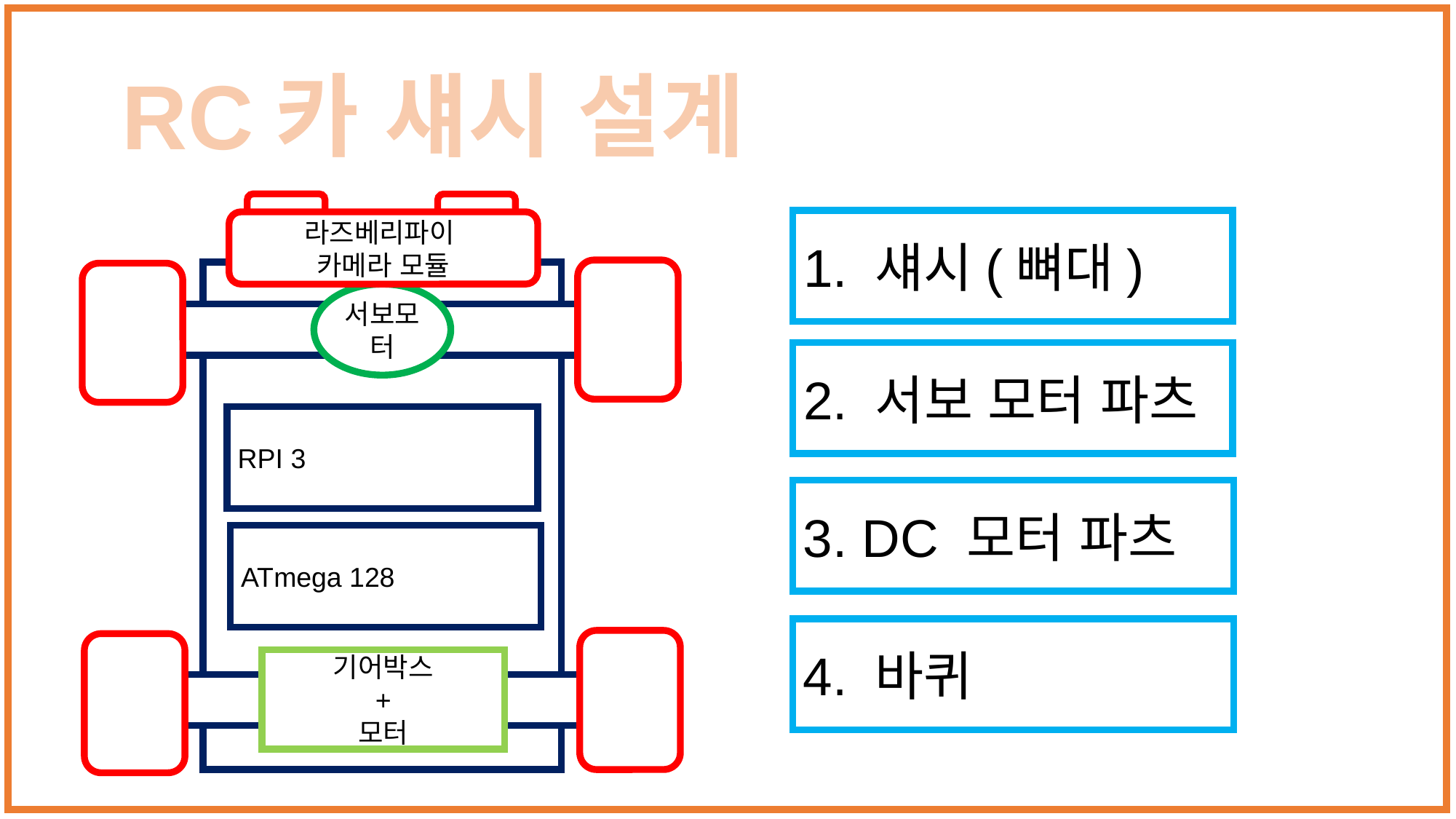

RC카 섀시 설계

라즈베리파이
카메라 모듈

서보모터

RPI 3
ATmega 128

기어박스
+
모터

1. 섀시(뼈대)
2. 서보 모터 파츠
3. DC 모터 파츠
4. 바퀴